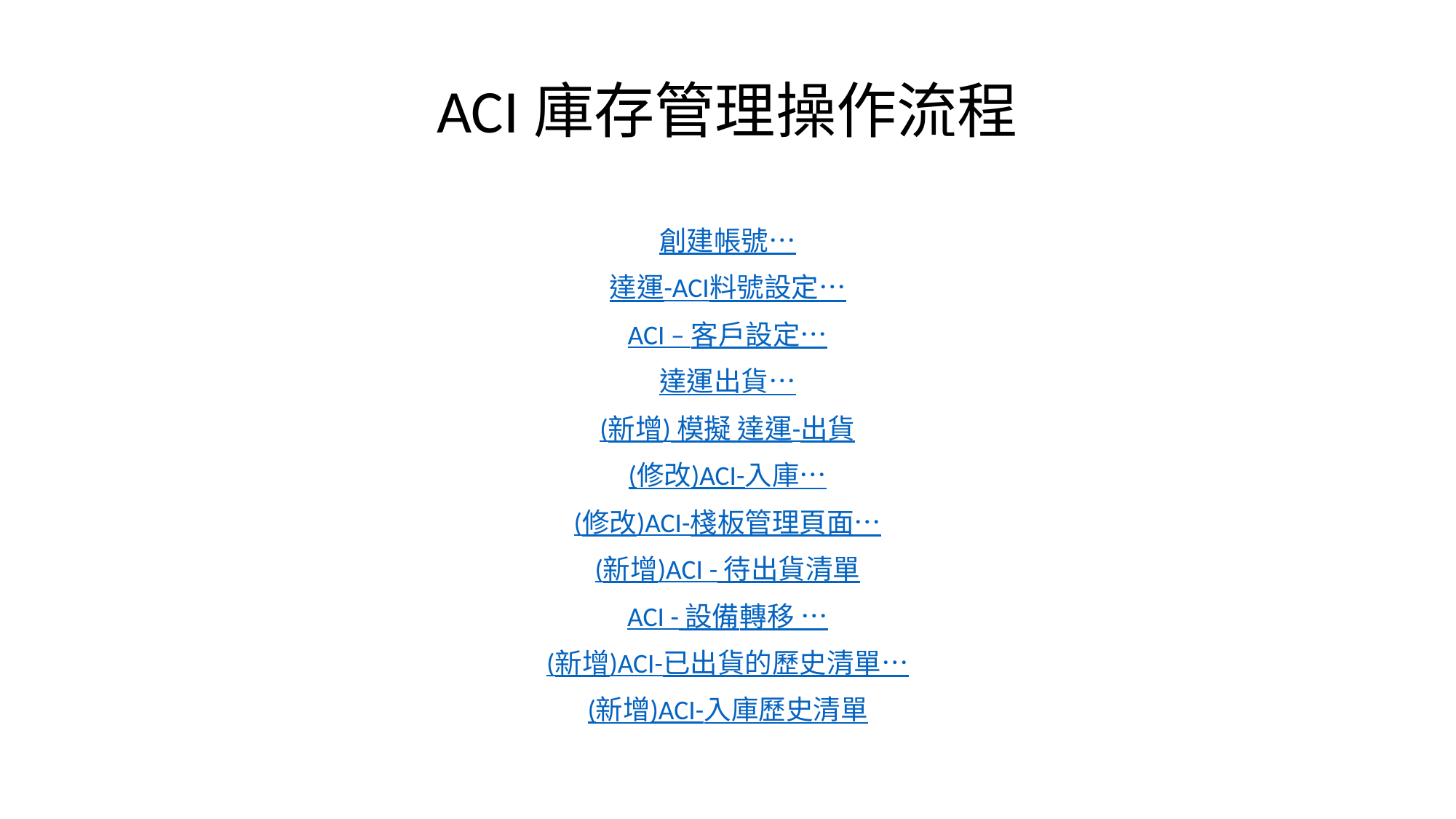

# ACI庫存管理操作流程
創建帳號…
達運-ACI料號設定…
ACI – 客戶設定…
達運出貨…
(新增) 模擬 達運-出貨
(修改)ACI-入庫…
(修改)ACI-棧板管理頁面…
(新增)ACI - 待出貨清單
ACI - 設備轉移 …
(新增)ACI-已出貨的歷史清單…
(新增)ACI-入庫歷史清單